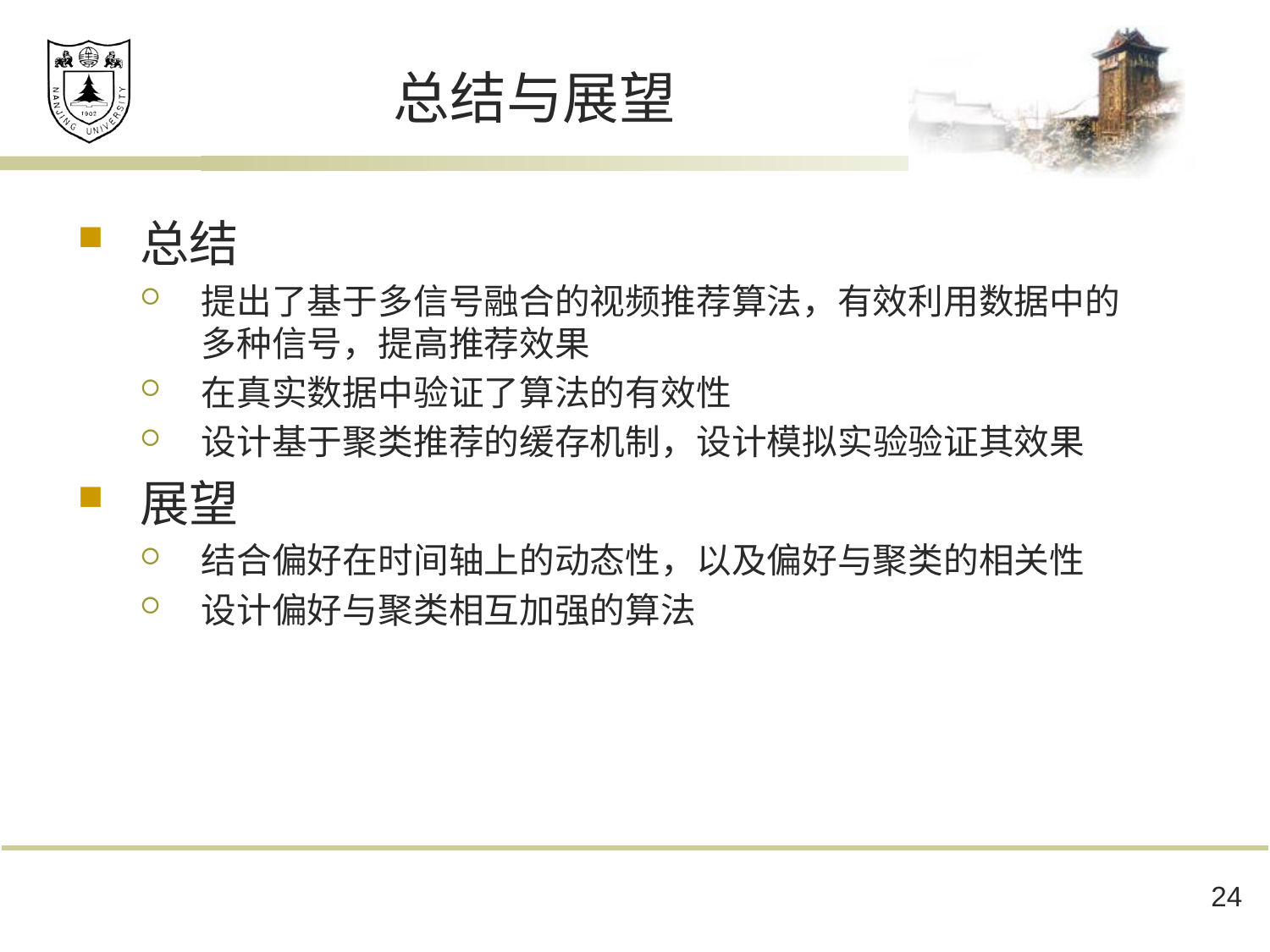

# 总结与展望
总结
提出了基于多信号融合的视频推荐算法，有效利用数据中的
多种信号，提高推荐效果
在真实数据中验证了算法的有效性
设计基于聚类推荐的缓存机制，设计模拟实验验证其效果
展望
结合偏好在时间轴上的动态性，以及偏好与聚类的相关性
设计偏好与聚类相互加强的算法
24